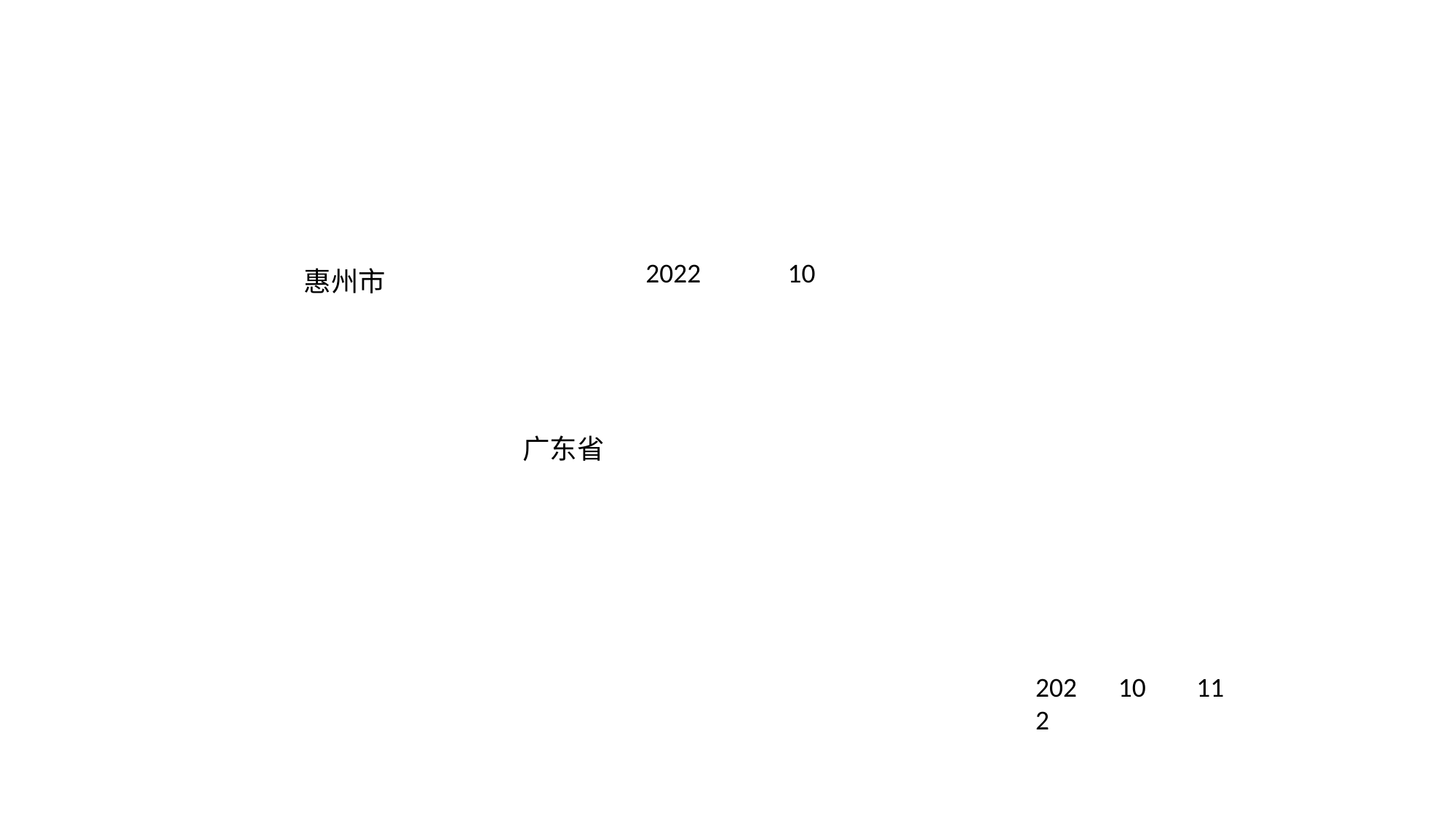

2022
10
惠州市
广东省
2022
10
11